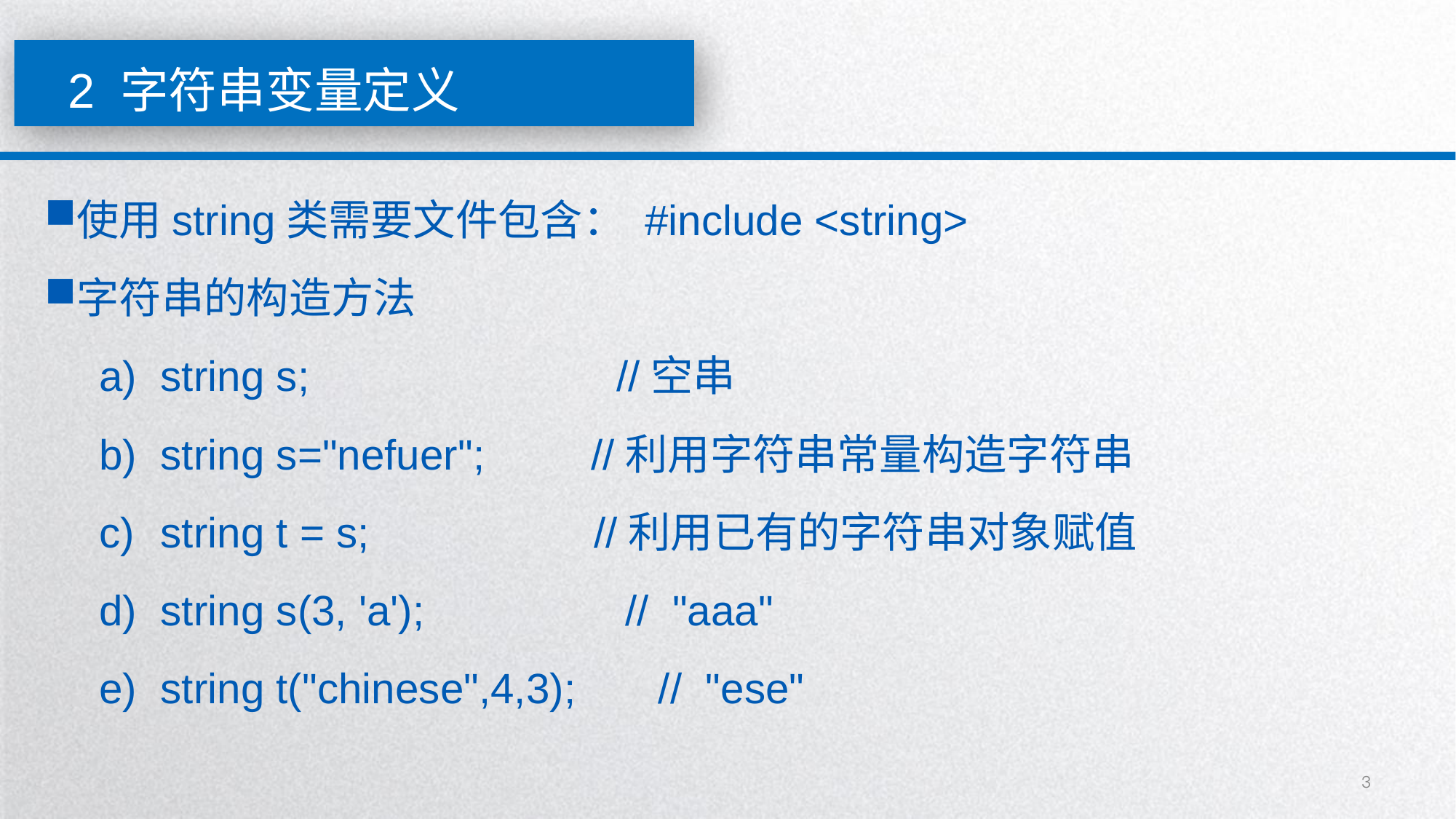

2 字符串变量定义
使用string类需要文件包含： #include <string>
字符串的构造方法
string s;                          //空串
string s="nefuer";         //利用字符串常量构造字符串
string t = s;                   //利用已有的字符串对象赋值
string s(3, 'a');                 //  "aaa"
string t("chinese",4,3);       //  "ese"
3